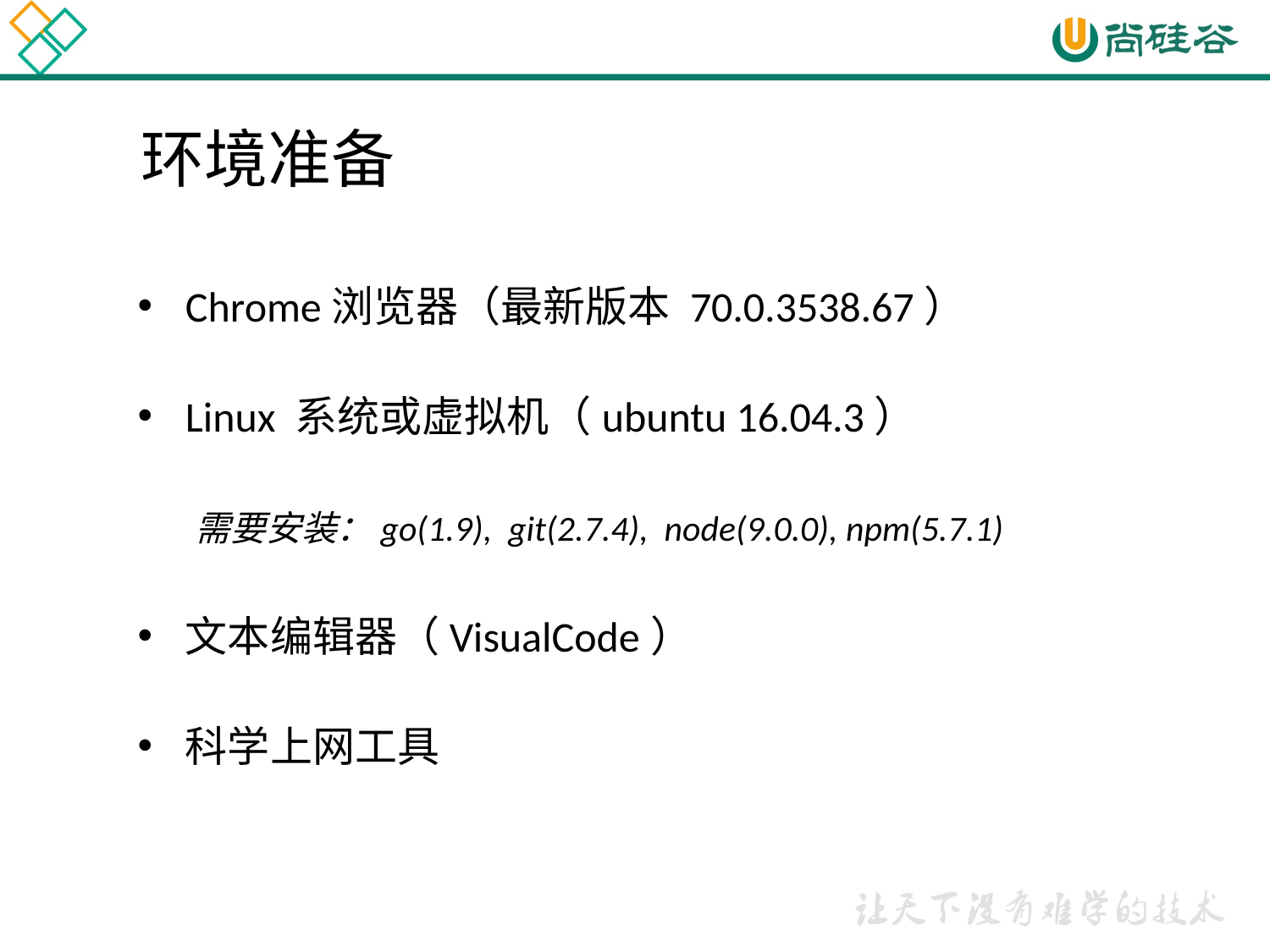

# 环境准备
Chrome浏览器（最新版本 70.0.3538.67）
Linux 系统或虚拟机（ubuntu 16.04.3）
     需要安装：go(1.9),  git(2.7.4),  node(9.0.0), npm(5.7.1)
文本编辑器（VisualCode）
科学上网工具